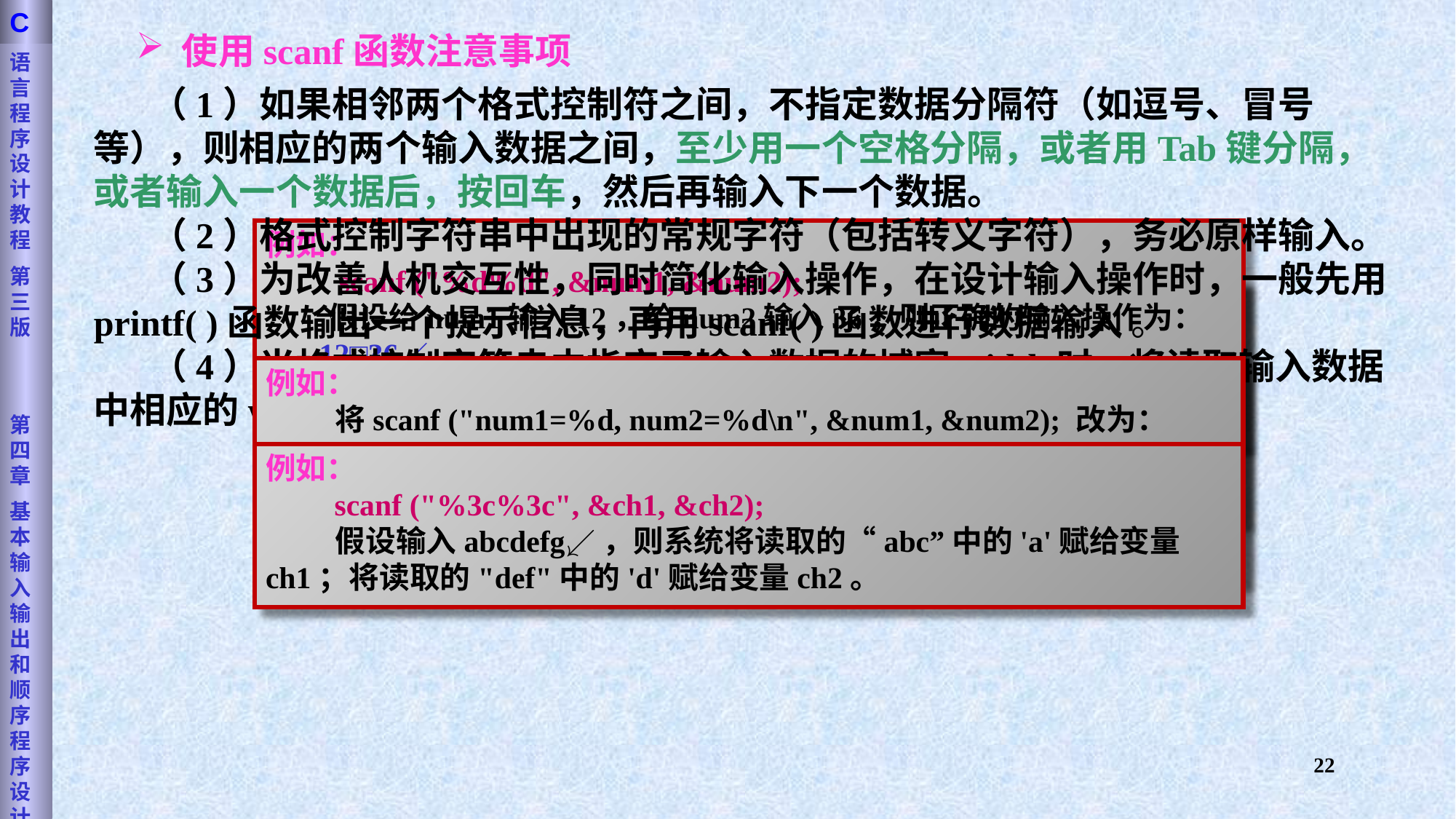

语言程序设计教程
第三版

第四章
基本输入输出和顺序程序设计
C
 使用scanf函数注意事项
  （1）如果相邻两个格式控制符之间，不指定数据分隔符（如逗号、冒号等），则相应的两个输入数据之间，至少用一个空格分隔，或者用Tab键分隔，或者输入一个数据后，按回车，然后再输入下一个数据。
  （2）格式控制字符串中出现的常规字符（包括转义字符），务必原样输入。
  （3）为改善人机交互性，同时简化输入操作，在设计输入操作时，一般先用printf( )函数输出一个提示信息，再用scanf( )函数进行数据输入 。
  （4）当格式控制字符串中指定了输入数据的域宽width时，将读取输入数据中相应的width位，但按需要的位数赋给相应的变量，多余部分被舍弃。
例如：
    scanf ("%d%d", &num1, &num2);
        假设给num1输入12，给num2输入36，则正确的输入操作为：
       12□36↙
或者
        12↙
        36↙
        使用“↙”符号表示按回车键操作，在输入数据操作中的作用是，通知系统输入操作结束。
例如：
    scanf ("%d:%d:%d", &h, &m, &s);
        假设给h输入12，给m输入30，给s输入10，正确的输入操作为：
        12:30:10↙
例如：
    scanf ("num1=%d, num2=%d\n", &num1, &num2);
        假设给num1输入12，给num2输入36，正确的输入操作为：
        num1=12，num2=36\n↙
例如：
         将scanf ("num1=%d, num2=%d\n", &num1, &num2); 改为：
          printf ("num1=");       scanf ("%d", &num1);
          printf ("num2=");       scanf ("%d", &num2);
例如：
         scanf ("%3c%3c", &ch1, &ch2);
         假设输入abcdefg↙，则系统将读取的“abc”中的'a'赋给变量ch1；将读取的"def"中的'd'赋给变量ch2。
22